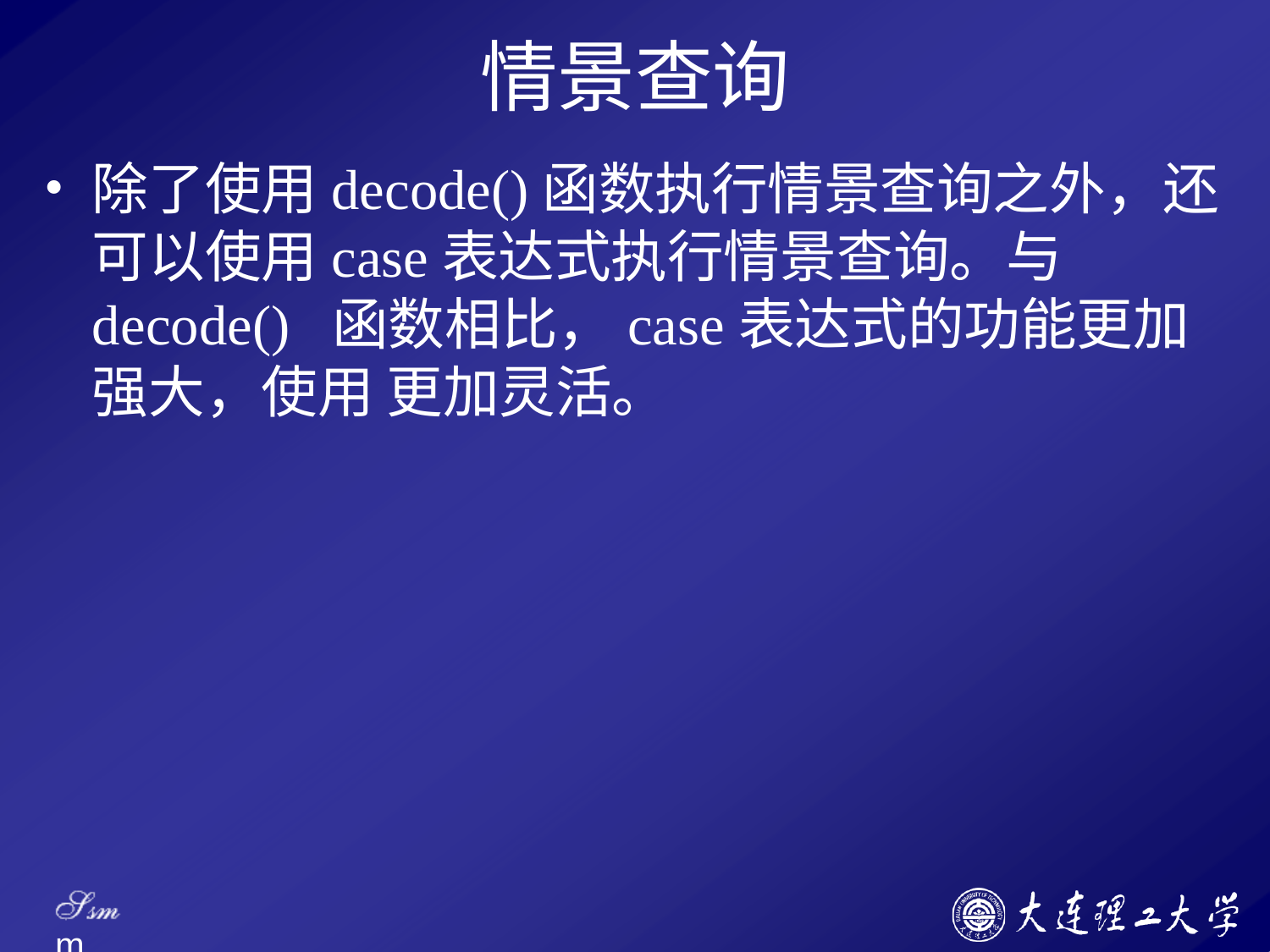

# 情景查询
除了使用decode()函数执行情景查询之外，还 可以使用case表达式执行情景查询。与decode()  函数相比，case表达式的功能更加强大，使用 更加灵活。

Ssm